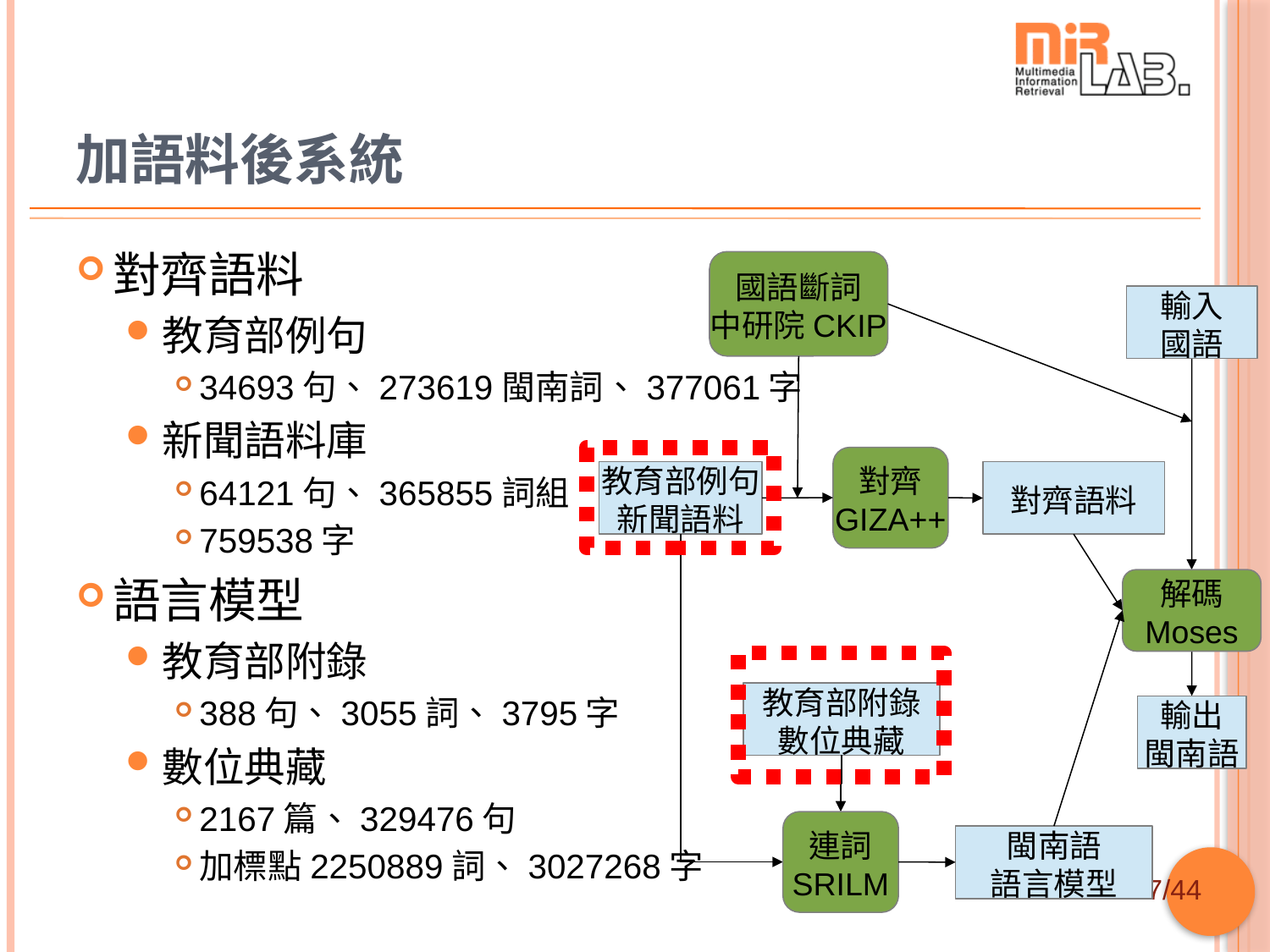

# 加語料後系統
對齊語料
教育部例句
34693句、273619閩南詞、377061字
新聞語料庫
64121句、365855詞組
759538字
語言模型
教育部附錄
388句、3055詞、3795字
數位典藏
2167篇、329476句
加標點2250889詞、3027268字
國語斷詞
中研院CKIP
輸入
國語

對齊
GIZA++
教育部例句
新聞語料
對齊語料
解碼
Moses

教育部附錄
數位典藏
輸出
閩南語
連詞
SRILM
閩南語
語言模型